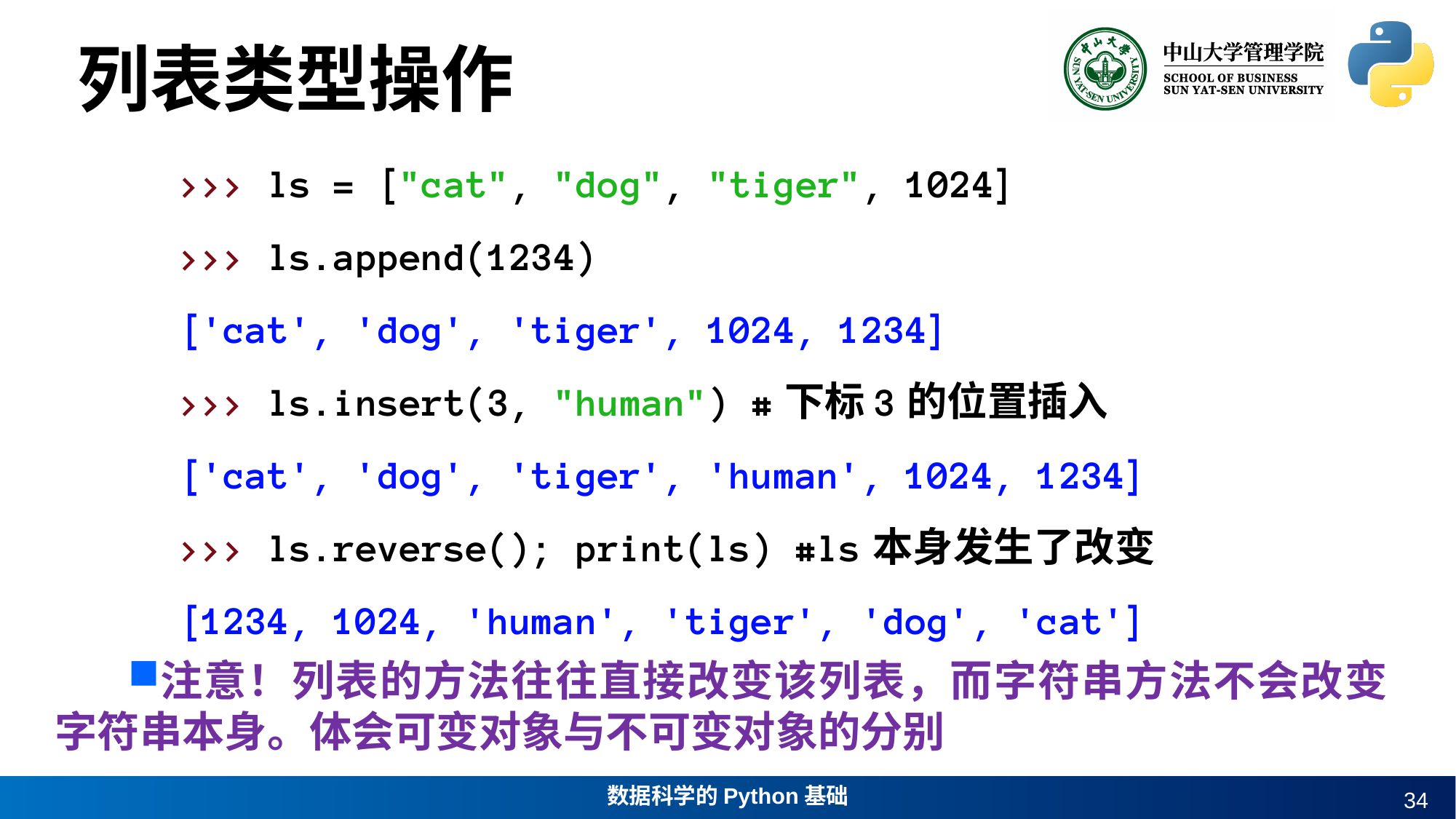

列表类型操作
>>> ls = ["cat", "dog", "tiger", 1024]
>>> ls.append(1234)
['cat', 'dog', 'tiger', 1024, 1234]
>>> ls.insert(3, "human") #下标3的位置插入
['cat', 'dog', 'tiger', 'human', 1024, 1234]
>>> ls.reverse(); print(ls) #ls本身发生了改变
[1234, 1024, 'human', 'tiger', 'dog', 'cat']
注意！列表的方法往往直接改变该列表，而字符串方法不会改变字符串本身。体会可变对象与不可变对象的分别